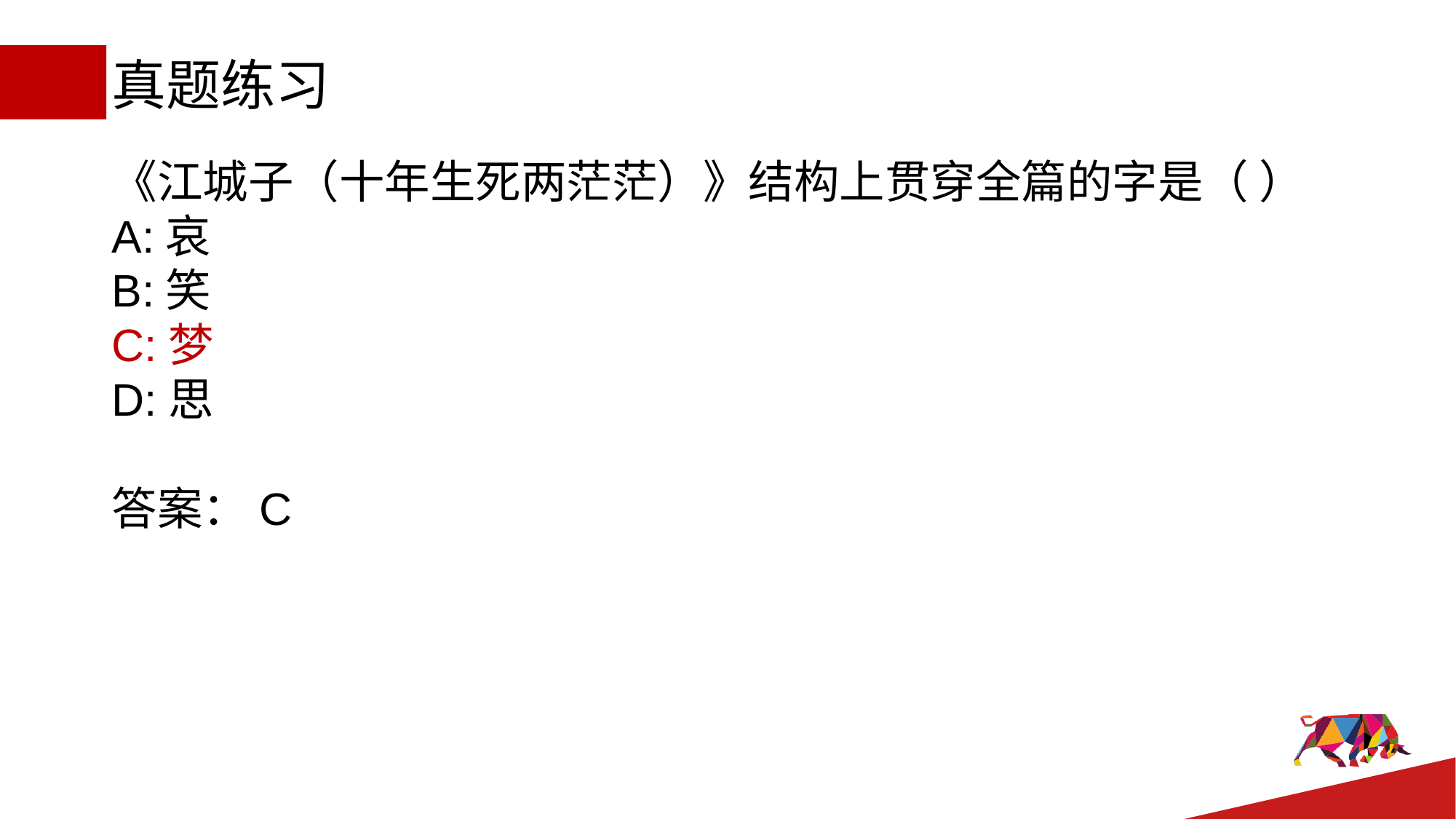

# 真题练习
《江城子（十年生死两茫茫）》结构上贯穿全篇的字是（ ）
A:哀
B:笑
C:梦
D:思

答案：C